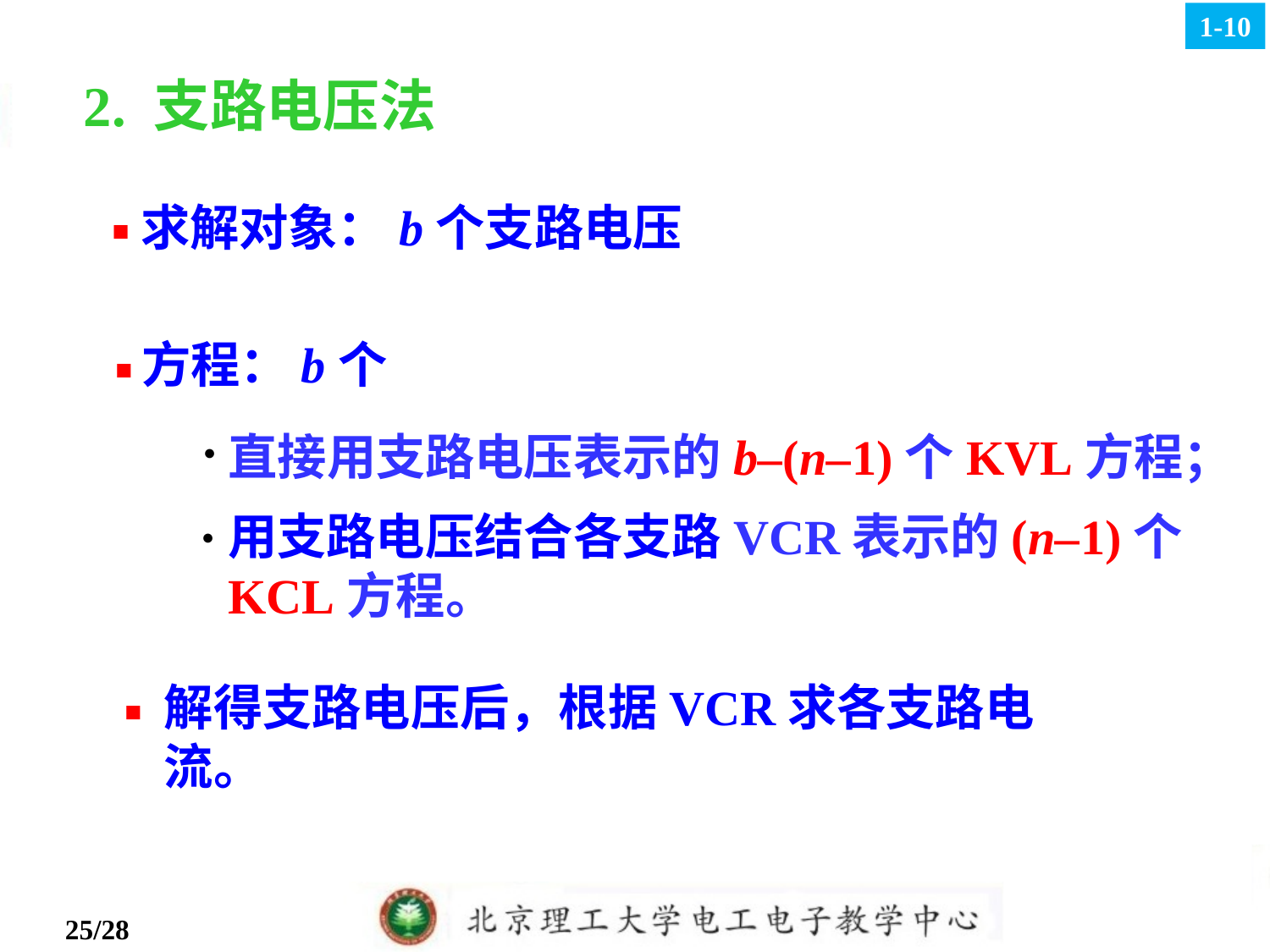

1-10
2. 支路电压法
求解对象：b个支路电压
■
方程：b个
■
直接用支路电压表示的b–(n–1)个KVL方程；
●
用支路电压结合各支路VCR表示的(n–1)个KCL方程。
●
解得支路电压后，根据VCR求各支路电流。
■